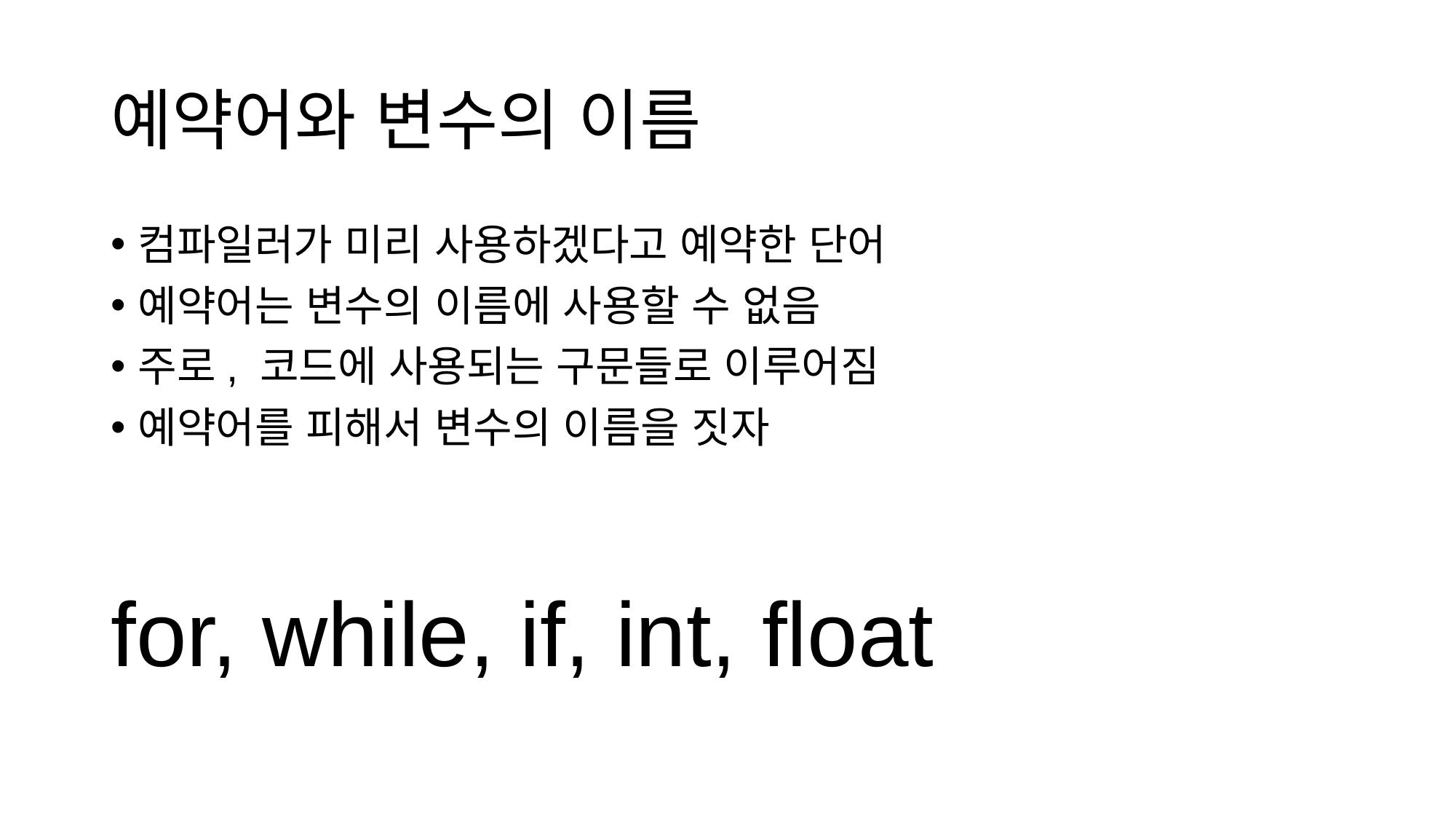

# 예약어와 변수의 이름
컴파일러가 미리 사용하겠다고 예약한 단어
예약어는 변수의 이름에 사용할 수 없음
주로, 코드에 사용되는 구문들로 이루어짐
예약어를 피해서 변수의 이름을 짓자

for, while, if, int, float